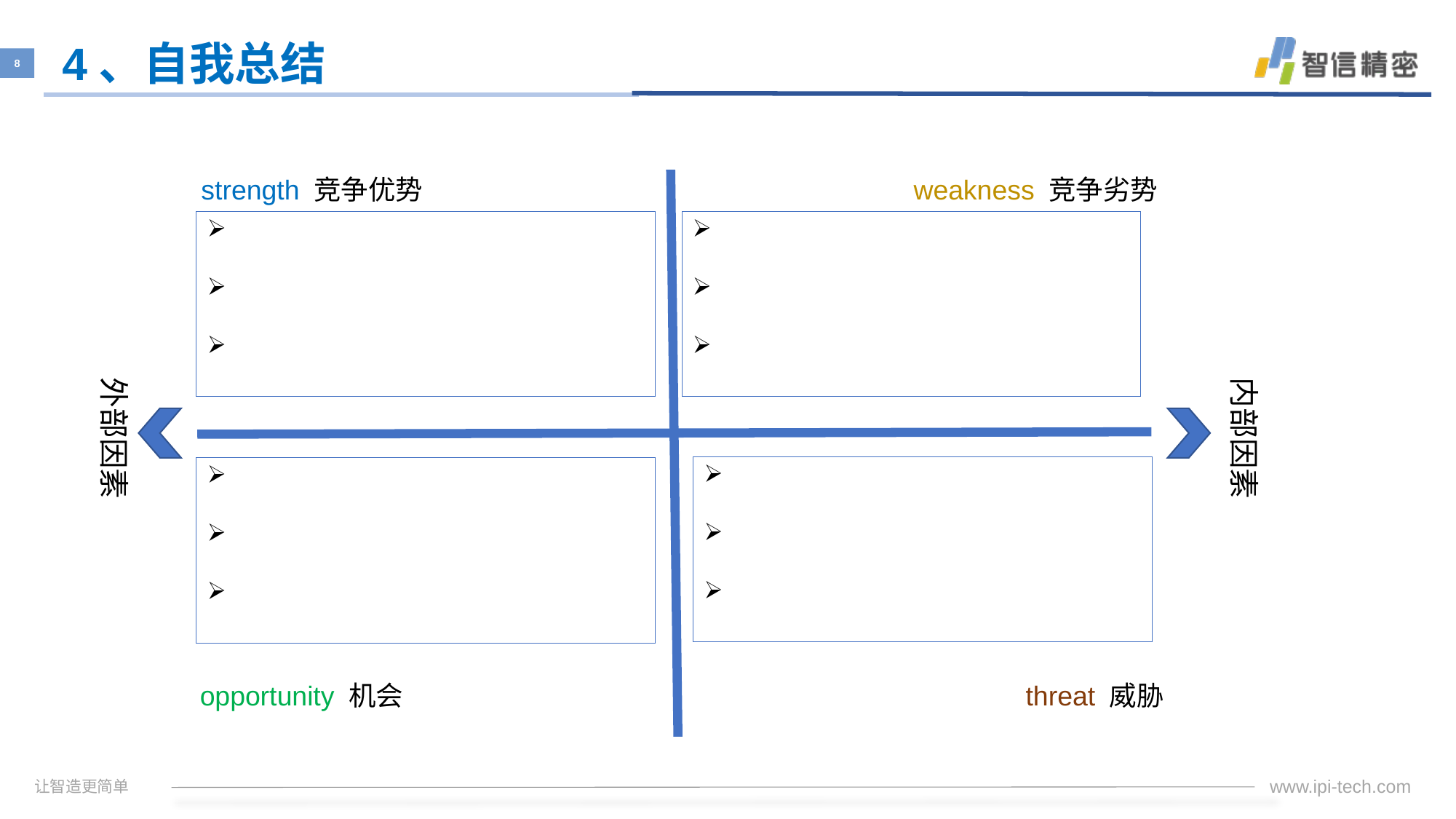

4、自我总结
strength 竞争优势
weakness 竞争劣势

外部因素
内部因素

opportunity 机会
threat 威胁